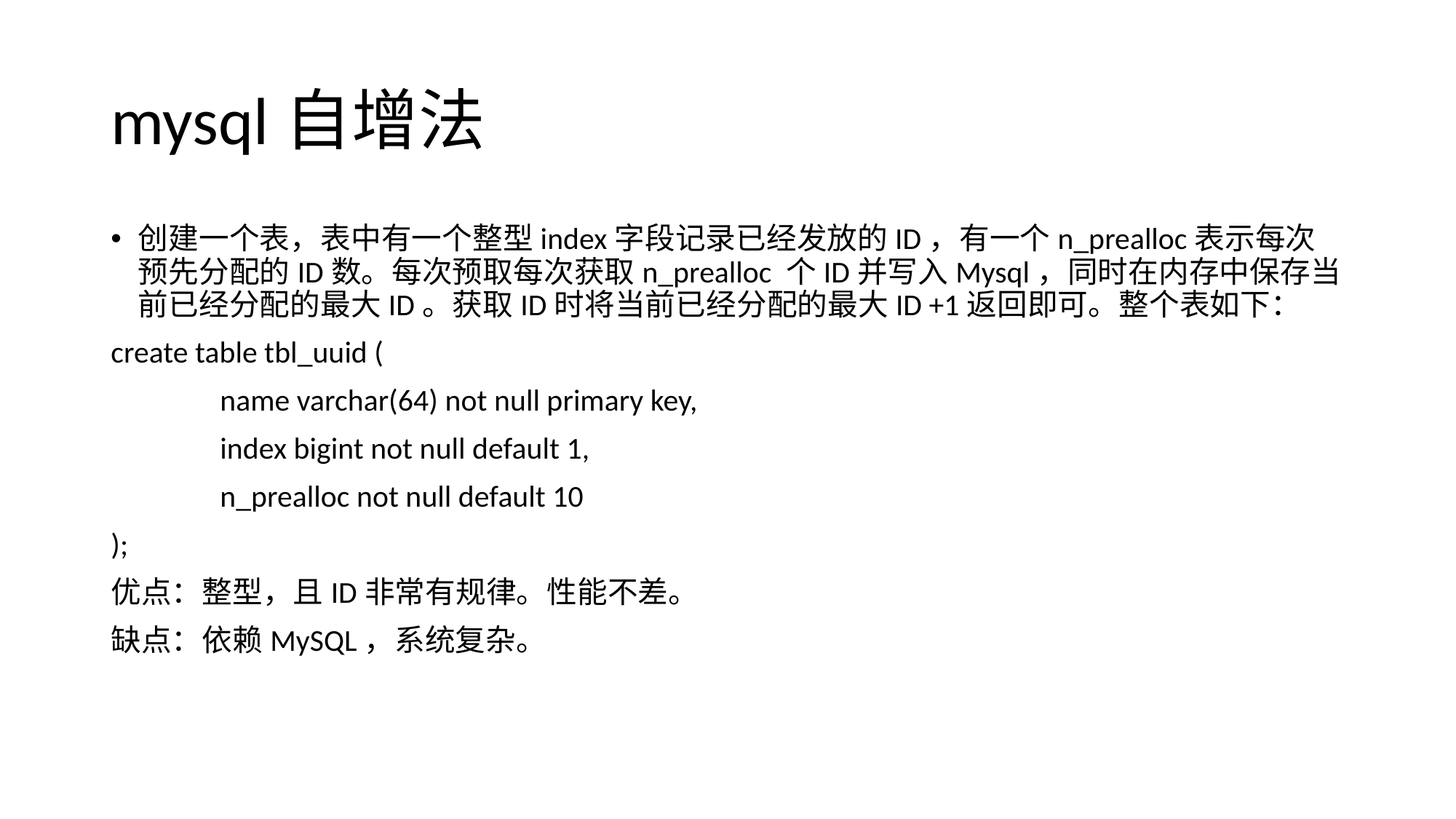

# mysql自增法
创建一个表，表中有一个整型index字段记录已经发放的ID，有一个n_prealloc表示每次预先分配的ID数。每次预取每次获取n_prealloc 个ID并写入Mysql，同时在内存中保存当前已经分配的最大ID。获取ID时将当前已经分配的最大ID +1返回即可。整个表如下：
create table tbl_uuid (
	name varchar(64) not null primary key,
	index bigint not null default 1,
	n_prealloc not null default 10
);
优点：整型，且ID非常有规律。性能不差。
缺点：依赖MySQL，系统复杂。